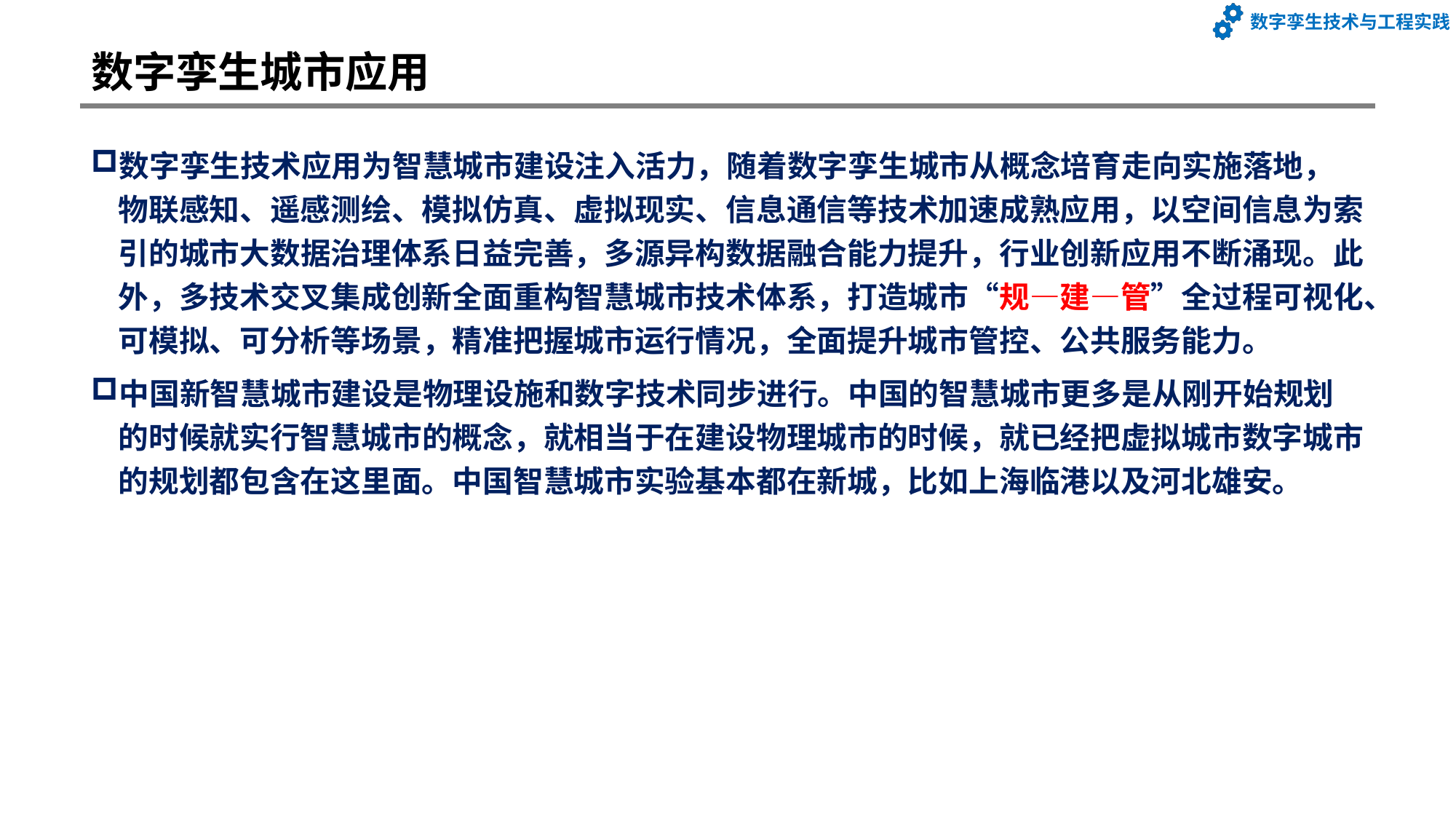

# 数字孪生城市应用
数字孪生技术应用为智慧城市建设注入活力，随着数字孪生城市从概念培育走向实施落地，物联感知、遥感测绘、模拟仿真、虚拟现实、信息通信等技术加速成熟应用，以空间信息为索引的城市大数据治理体系日益完善，多源异构数据融合能力提升，行业创新应用不断涌现。此外，多技术交叉集成创新全面重构智慧城市技术体系，打造城市“规—建—管”全过程可视化、可模拟、可分析等场景，精准把握城市运行情况，全面提升城市管控、公共服务能力。
中国新智慧城市建设是物理设施和数字技术同步进行。中国的智慧城市更多是从刚开始规划的时候就实行智慧城市的概念，就相当于在建设物理城市的时候，就已经把虚拟城市数字城市的规划都包含在这里面。中国智慧城市实验基本都在新城，比如上海临港以及河北雄安。